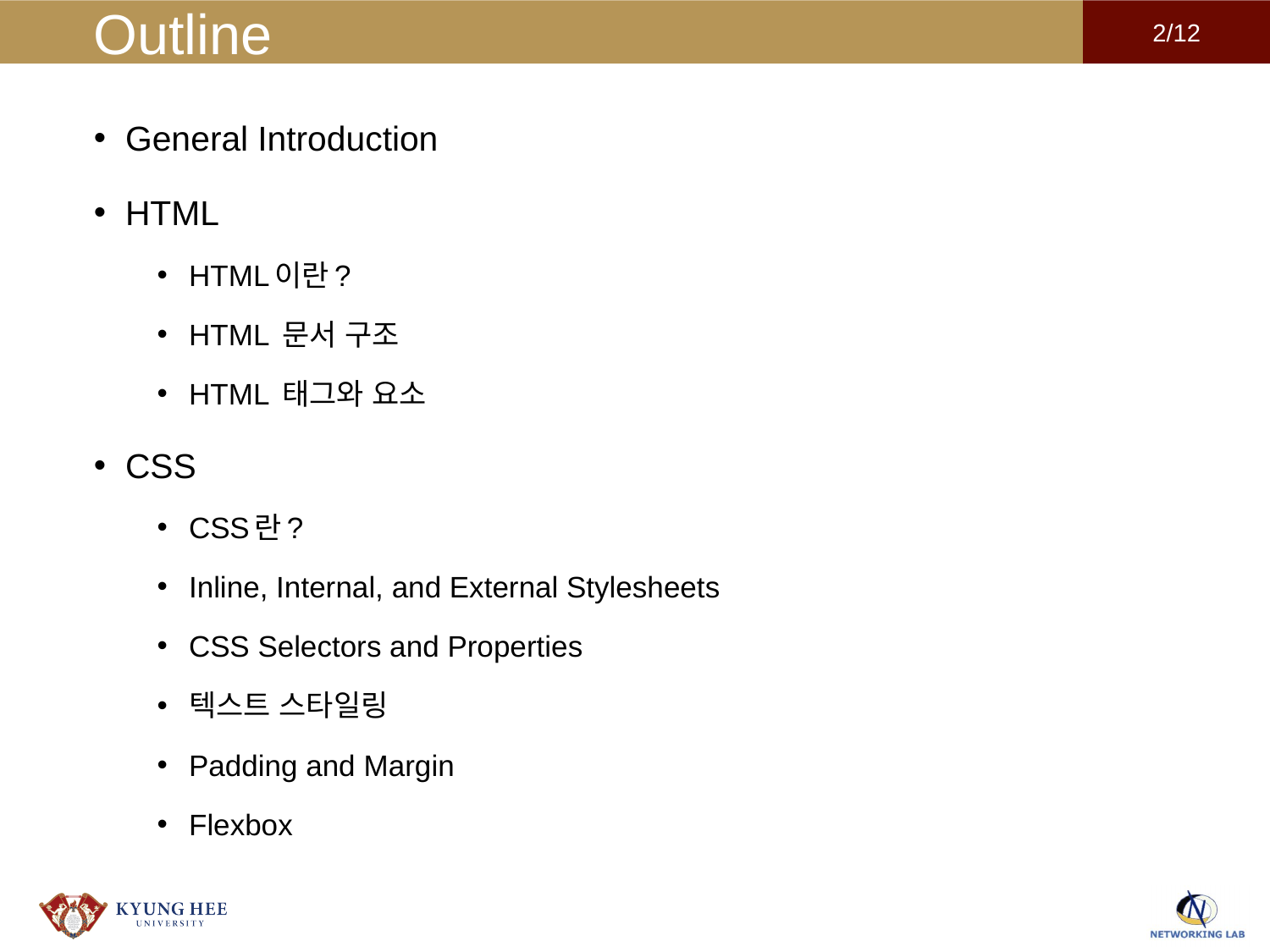

# Outline
General Introduction
HTML
HTML이란?
HTML 문서 구조
HTML 태그와 요소
CSS
CSS란?
Inline, Internal, and External Stylesheets
CSS Selectors and Properties
텍스트 스타일링
Padding and Margin
Flexbox